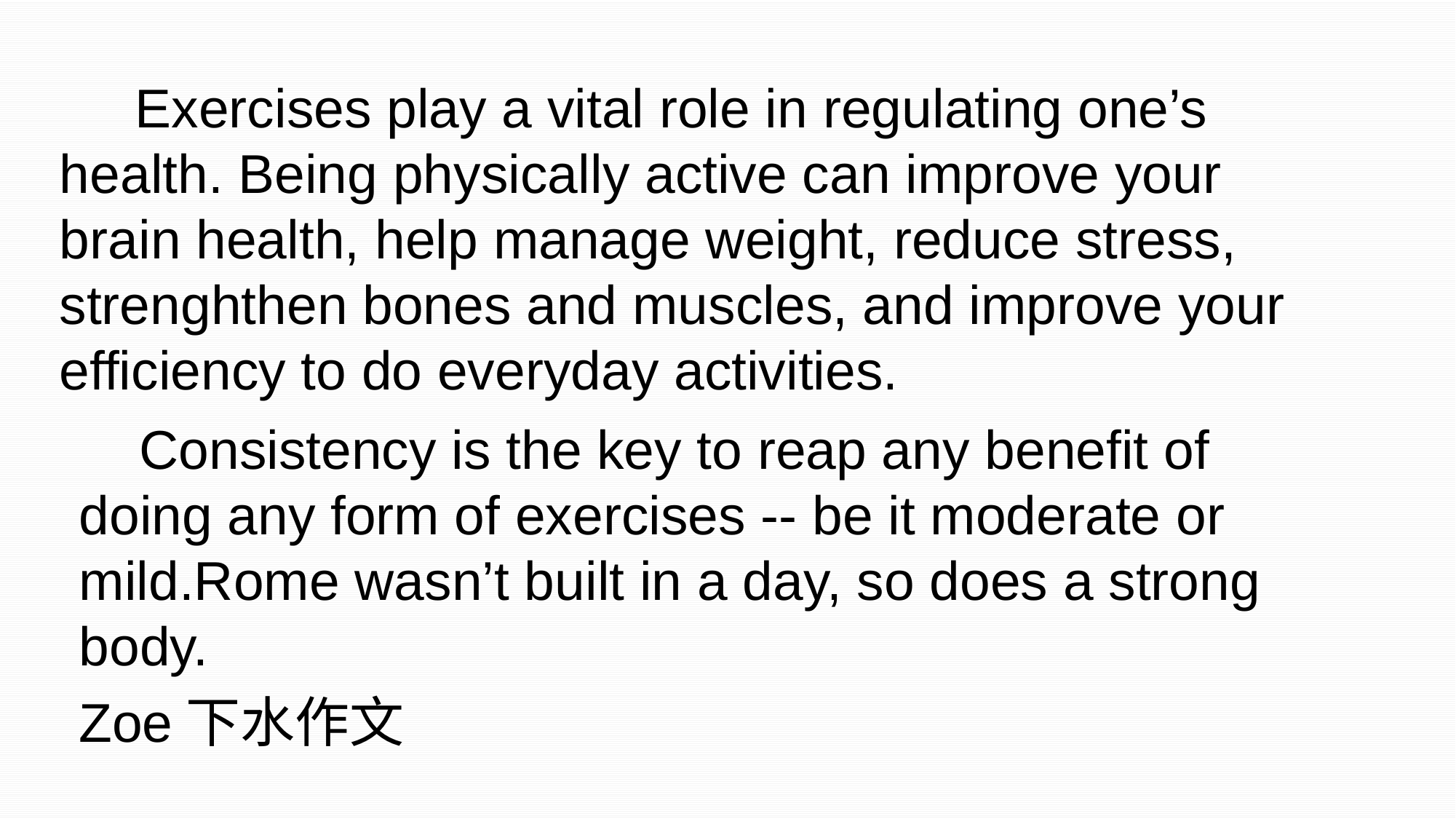

Exercises play a vital role in regulating one’s health. Being physically active can improve your brain health, help manage weight, reduce stress, strenghthen bones and muscles, and improve your efficiency to do everyday activities.

    Consistency is the key to reap any benefit of doing any form of exercises -- be it moderate or mild.Rome wasn’t built in a day, so does a strong body.
Zoe下水作文